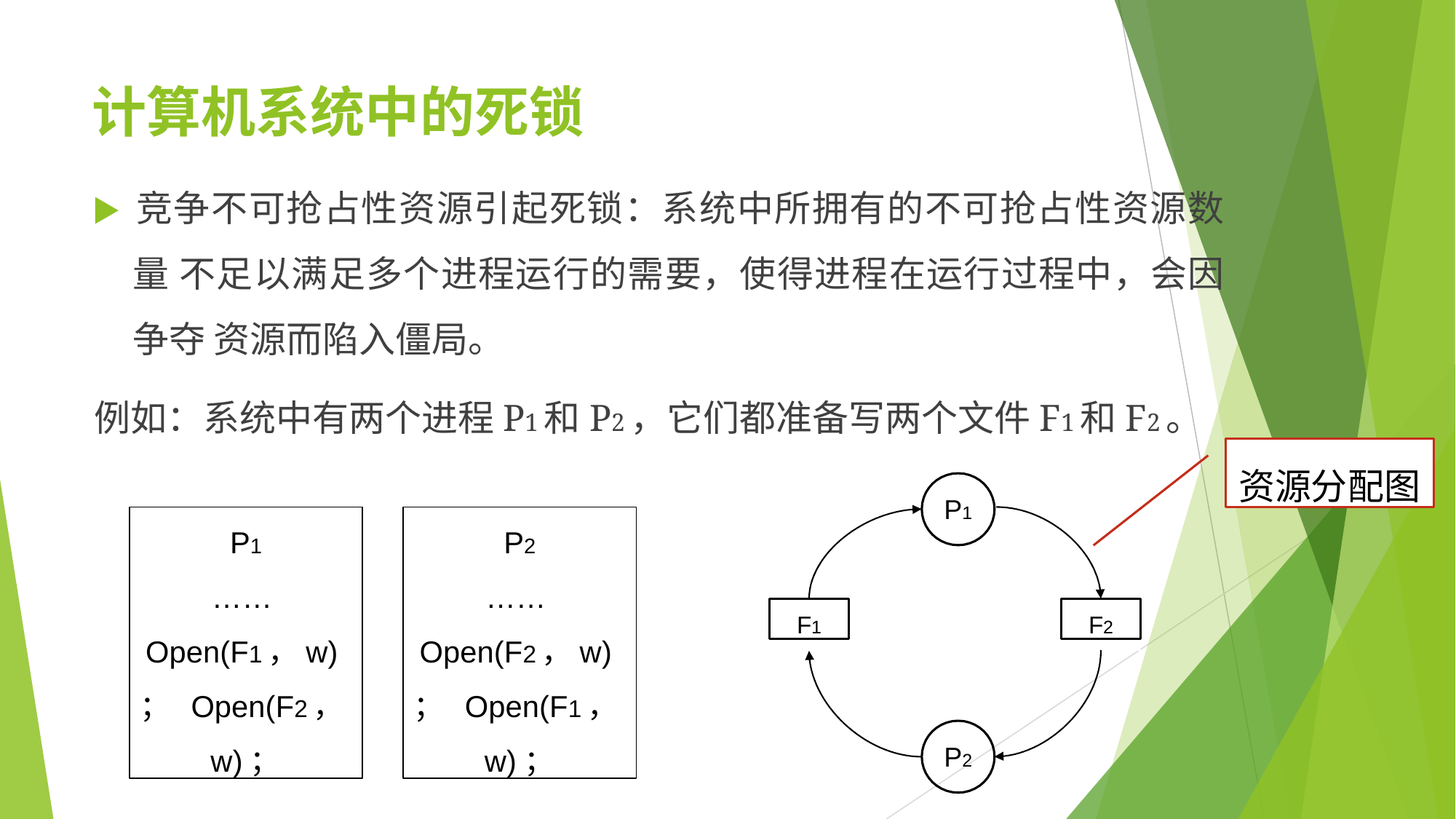

# 计算机系统中的死锁
▶ 竞争不可抢占性资源引起死锁：系统中所拥有的不可抢占性资源数量 不足以满足多个进程运行的需要，使得进程在运行过程中，会因争夺 资源而陷入僵局。

例如：系统中有两个进程P1和P2，它们都准备写两个文件F1和F2。
资源分配图

P1
P1
……  Open(F1，w)；  Open(F2，w)；
P2
……  Open(F2，w)；  Open(F1，w)；
F1

F2

P2